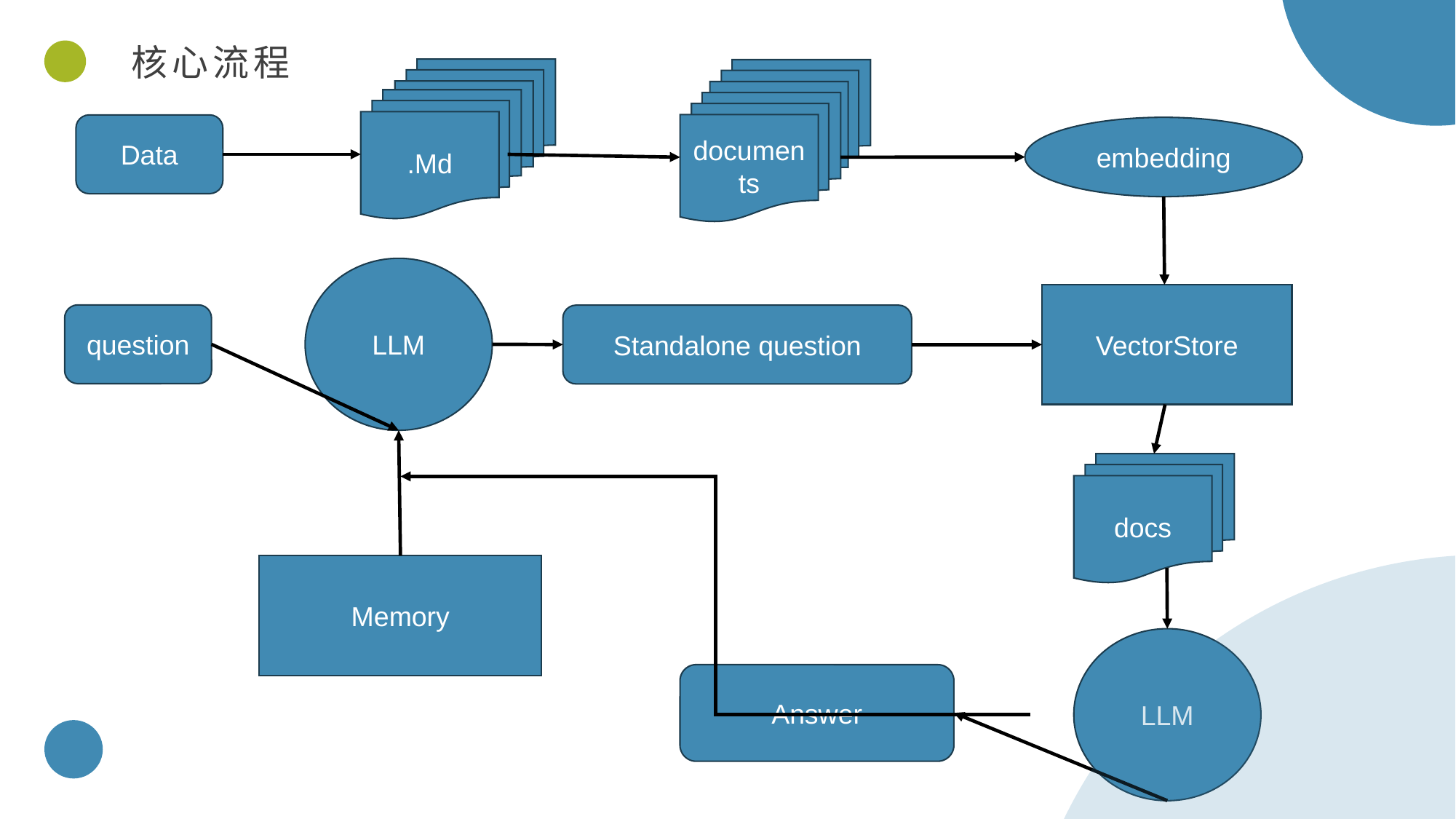

核心流程

.Md
documents
Data
embedding
LLM
VectorStore
question
Standalone question
docs
Memory
LLM
Answer